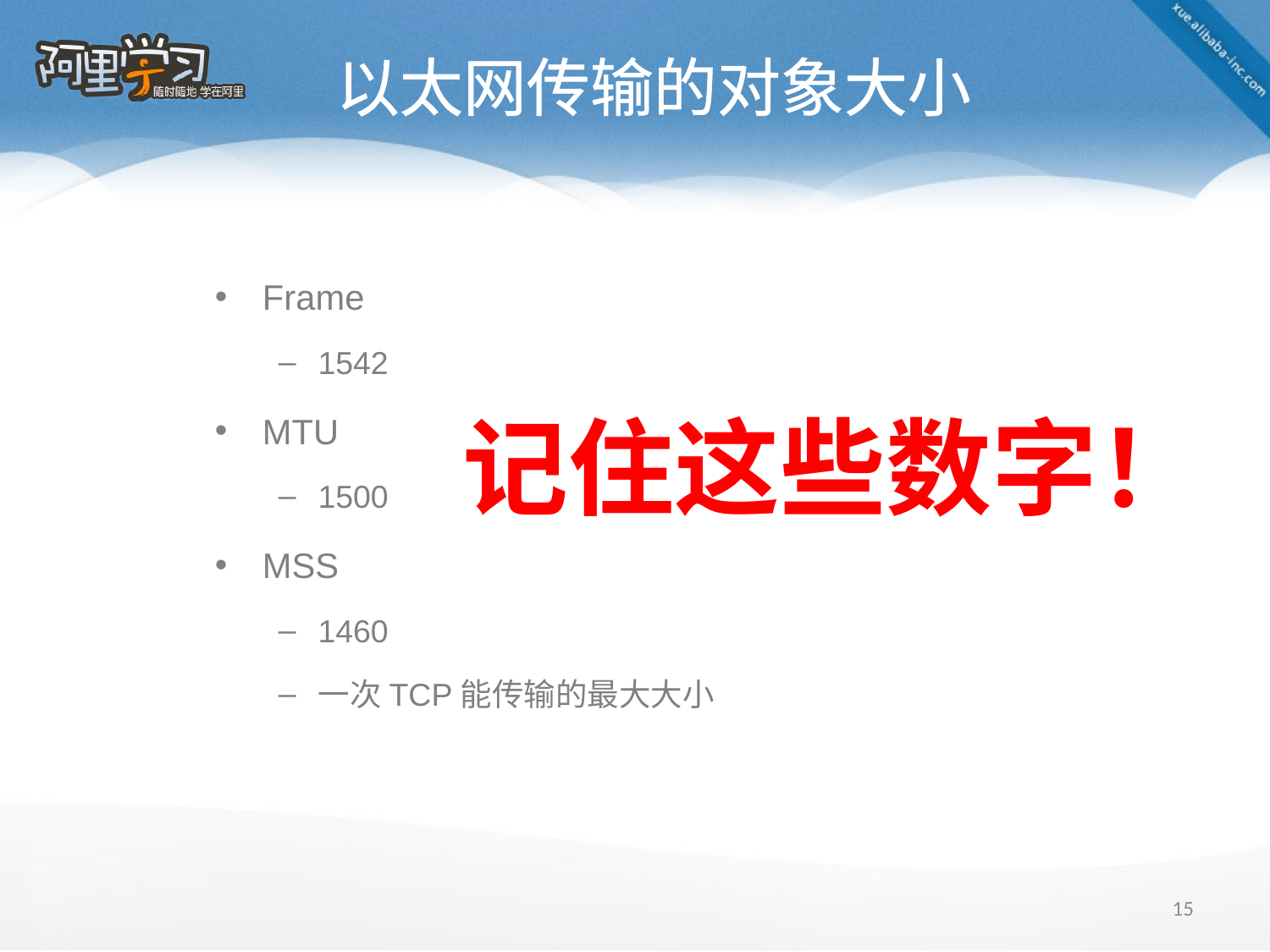

# 以太网传输的对象大小
Frame
1542
MTU
1500
MSS
1460
一次TCP能传输的最大大小
记住这些数字！
15